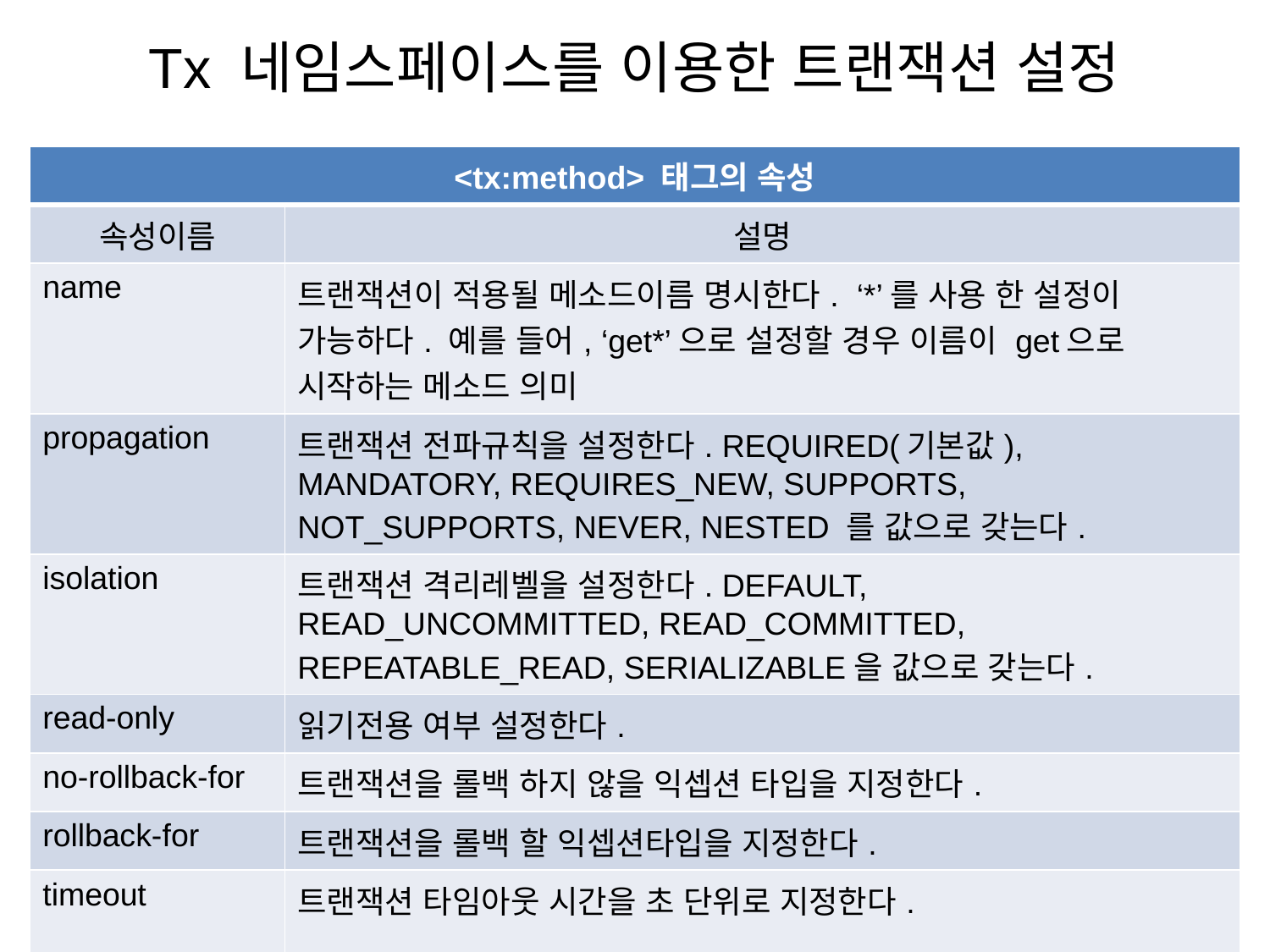

# Tx 네임스페이스를 이용한 트랜잭션 설정
| <tx:method> 태그의 속성 |  |
| --- | --- |
| 속성이름 | 설명 |
| name | 트랜잭션이 적용될 메소드이름 명시한다. ‘\*’를 사용 한 설정이 가능하다. 예를 들어, ‘get\*’으로 설정할 경우 이름이 get으로 시작하는 메소드 의미 |
| propagation | 트랜잭션 전파규칙을 설정한다. REQUIRED(기본값), MANDATORY, REQUIRES\_NEW, SUPPORTS, NOT\_SUPPORTS, NEVER, NESTED 를 값으로 갖는다. |
| isolation | 트랜잭션 격리레벨을 설정한다. DEFAULT, READ\_UNCOMMITTED, READ\_COMMITTED, REPEATABLE\_READ, SERIALIZABLE을 값으로 갖는다. |
| read-only | 읽기전용 여부 설정한다. |
| no-rollback-for | 트랜잭션을 롤백 하지 않을 익셉션 타입을 지정한다. |
| rollback-for | 트랜잭션을 롤백 할 익셉션타입을 지정한다. |
| timeout | 트랜잭션 타임아웃 시간을 초 단위로 지정한다. |